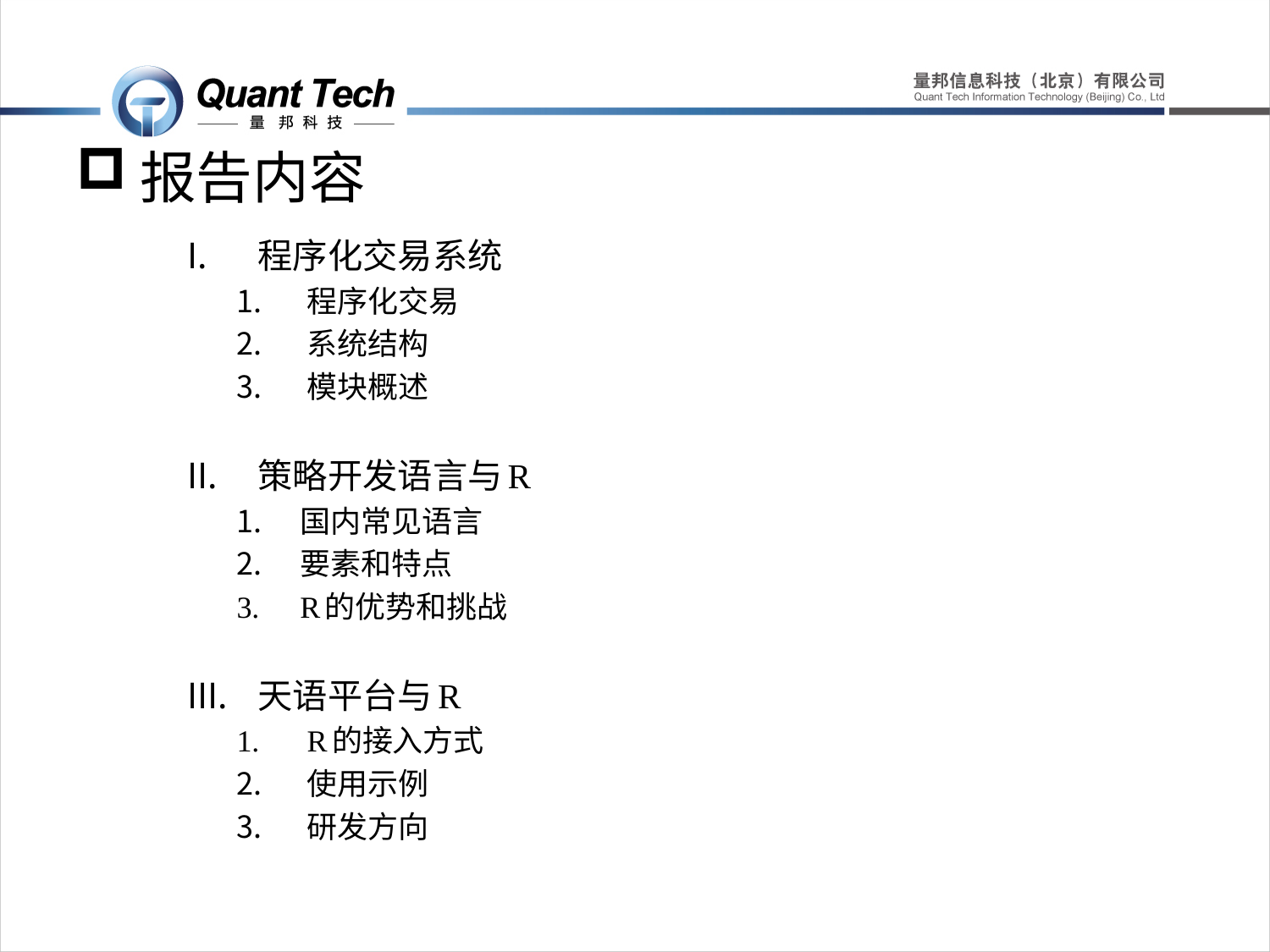

# 报告内容
程序化交易系统
程序化交易
系统结构
模块概述

策略开发语言与R
国内常见语言
要素和特点
R的优势和挑战

天语平台与R
R的接入方式
使用示例
研发方向